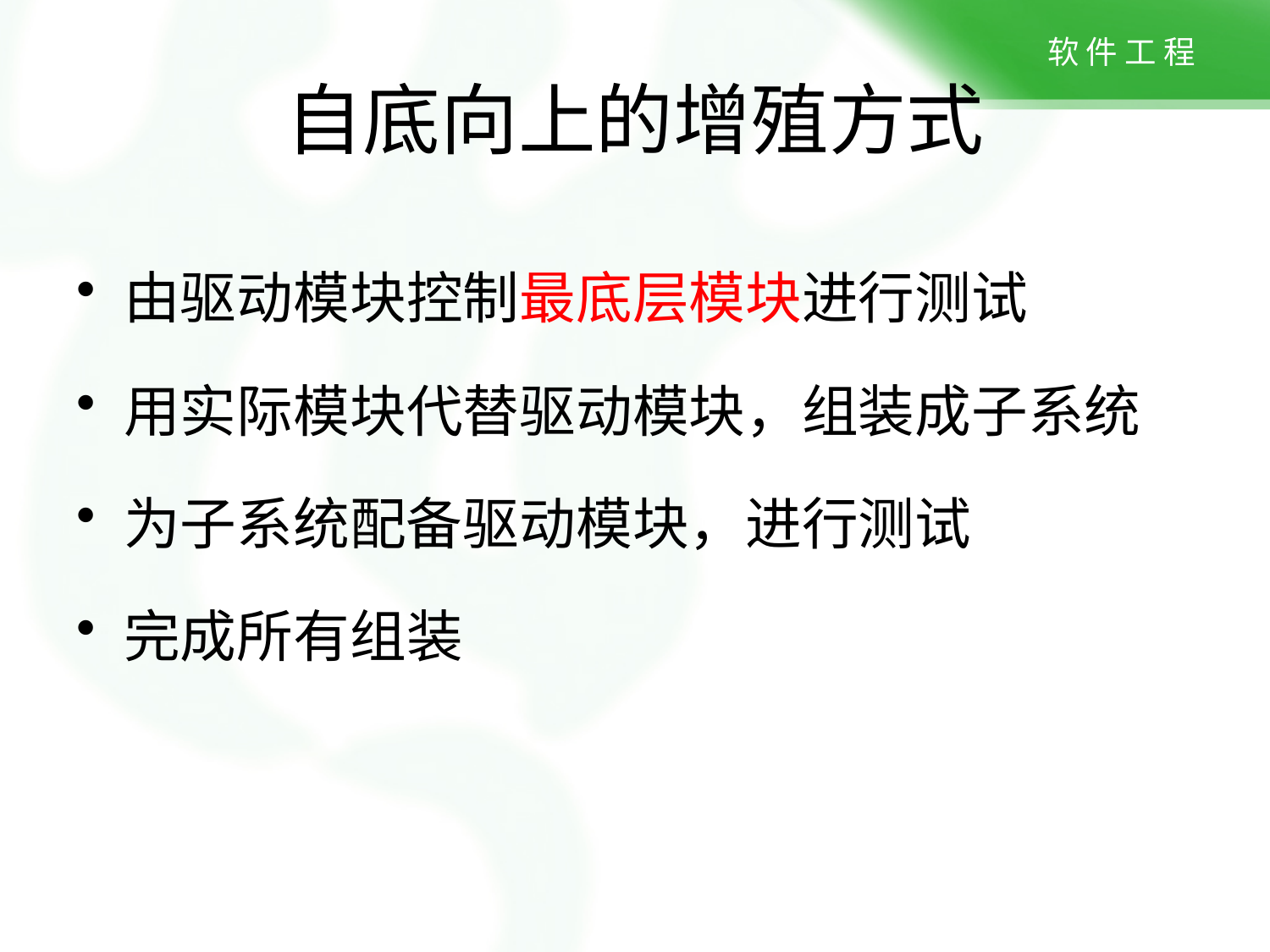

# 自底向上的增殖方式
由驱动模块控制最底层模块进行测试
用实际模块代替驱动模块，组装成子系统
为子系统配备驱动模块，进行测试
完成所有组装